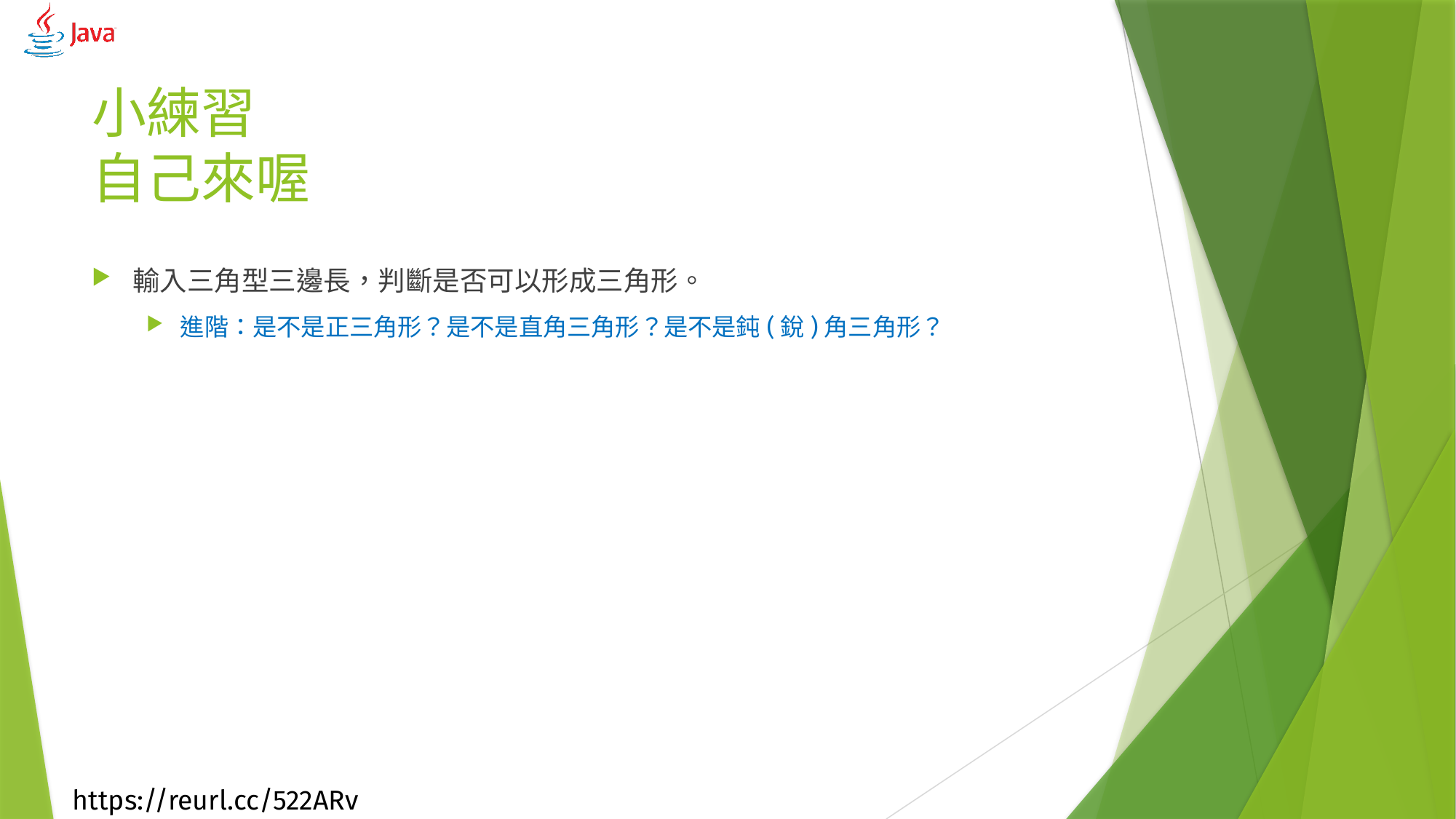

# 小練習 自己來喔
輸入三角型三邊長，判斷是否可以形成三角形。
進階：是不是正三角形？是不是直角三角形？是不是鈍(銳)角三角形？